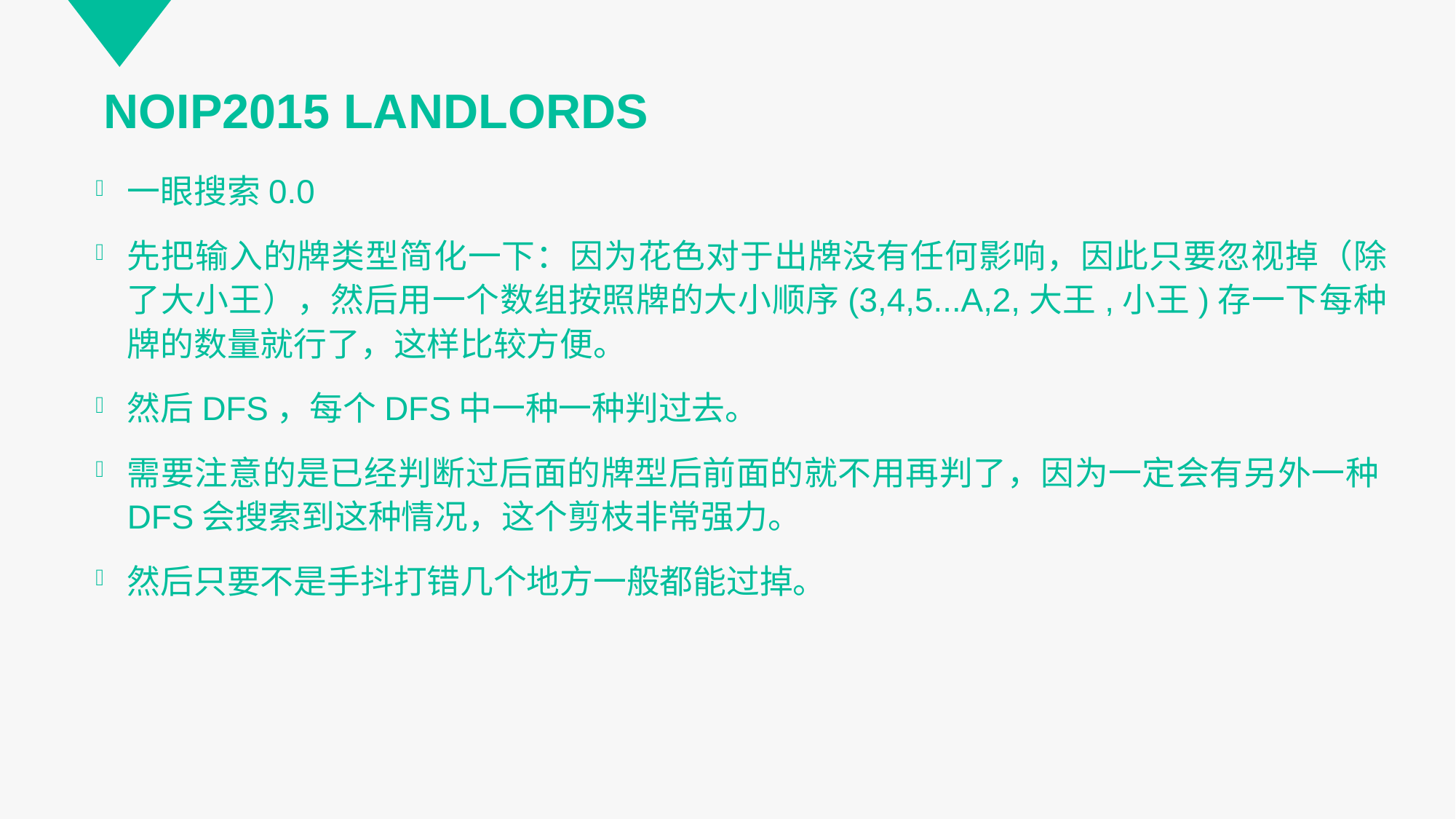

# NOIP2015 LANDLORDS
一眼搜索0.0
先把输入的牌类型简化一下：因为花色对于出牌没有任何影响，因此只要忽视掉（除了大小王），然后用一个数组按照牌的大小顺序(3,4,5...A,2,大王,小王)存一下每种牌的数量就行了，这样比较方便。
然后DFS，每个DFS中一种一种判过去。
需要注意的是已经判断过后面的牌型后前面的就不用再判了，因为一定会有另外一种DFS会搜索到这种情况，这个剪枝非常强力。
然后只要不是手抖打错几个地方一般都能过掉。